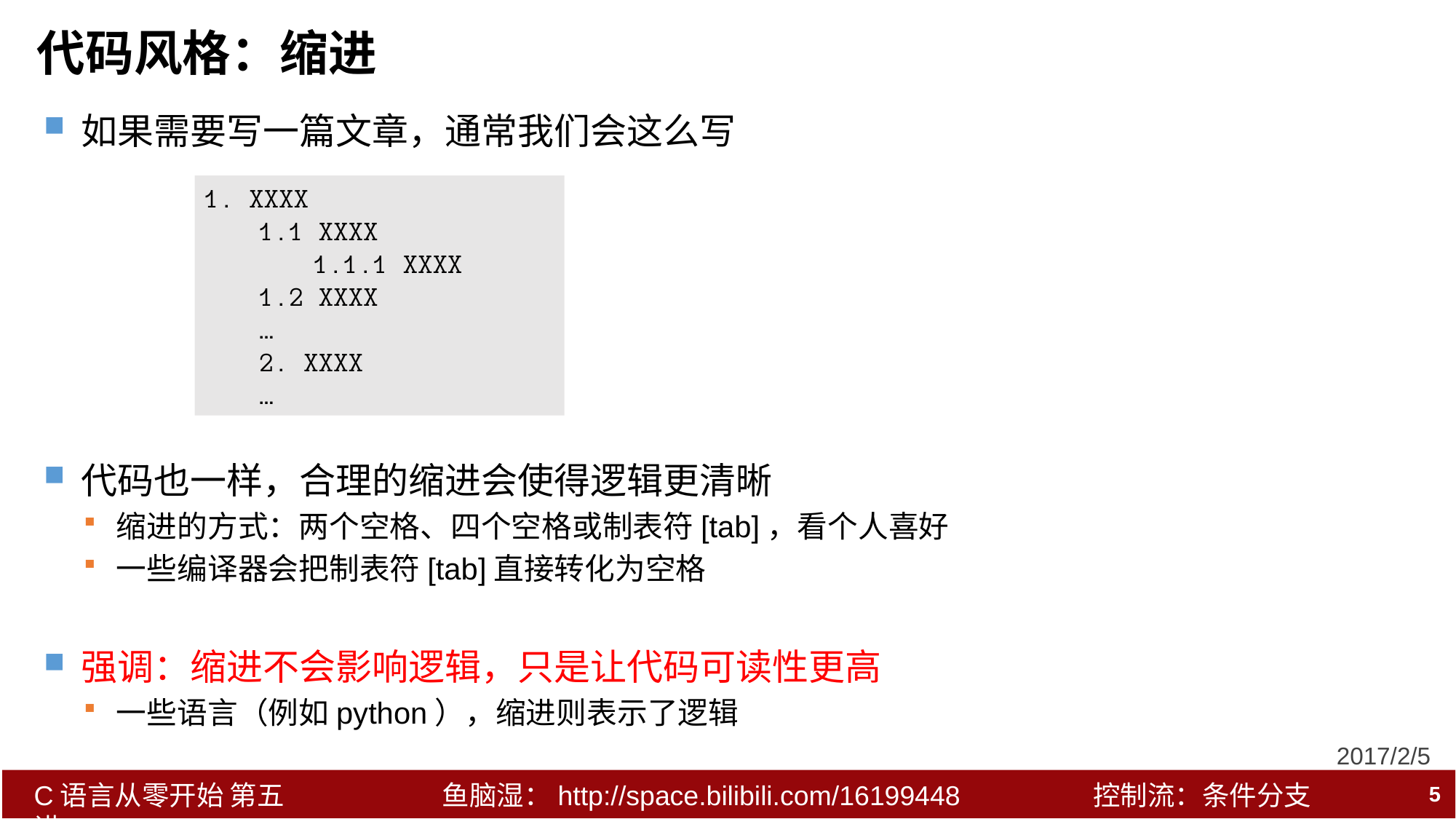

# 代码风格：缩进
如果需要写一篇文章，通常我们会这么写

代码也一样，合理的缩进会使得逻辑更清晰
缩进的方式：两个空格、四个空格或制表符[tab]，看个人喜好
一些编译器会把制表符[tab]直接转化为空格

强调：缩进不会影响逻辑，只是让代码可读性更高
一些语言（例如python），缩进则表示了逻辑
1. XXXX
1.1 XXXX
1.1.1 XXXX
1.2 XXXX
…
2. XXXX
…
2017/2/5
5